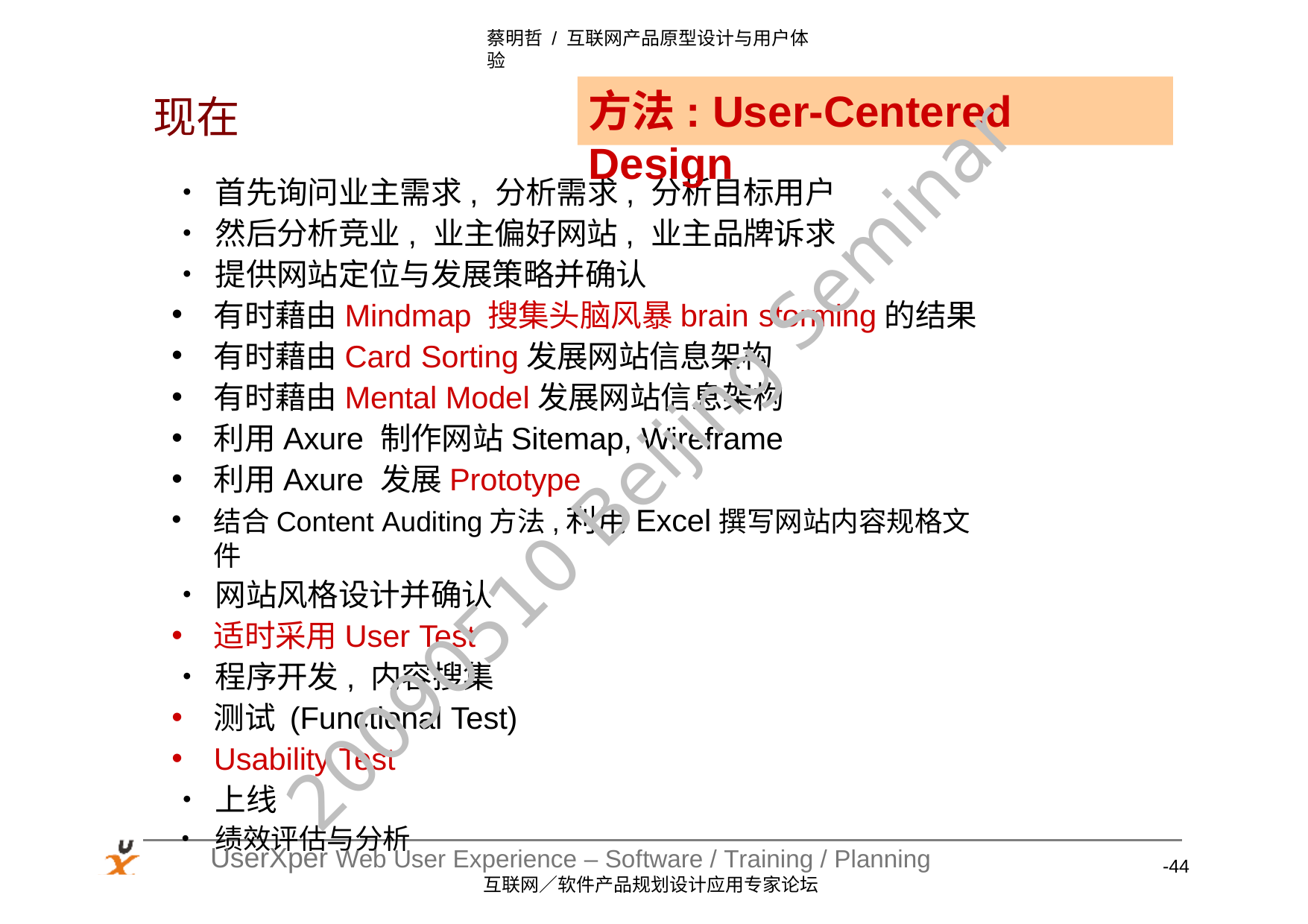

蔡明哲 / 互联网产品原型设计与用户体验

# 方法: User-Centered Design
现在
•	首先询问业主需求, 分析需求, 分析目标用户
•	然后分析竞业, 业主偏好网站, 业主品牌诉求
•	提供网站定位与发展策略并确认
有时藉由Mindmap 搜集头脑风暴brain storming的结果
有时藉由Card Sorting发展网站信息架构
有时藉由Mental Model发展网站信息架构
利用Axure 制作网站Sitemap, Wireframe
利用Axure 发展Prototype
结合Content Auditing方法,利用Excel撰写网站内容规格文件
•	网站风格设计并确认
适时采用User Test
•	程序开发, 内容搜集
测试 (Functional Test)
Usability Test
•	上线
•	绩效评估与分析
20090510 Beijing Seminar

UserXper Web User Experience – Software / Training / Planning
互联网／软件产品规划设计应用专家论坛
-44